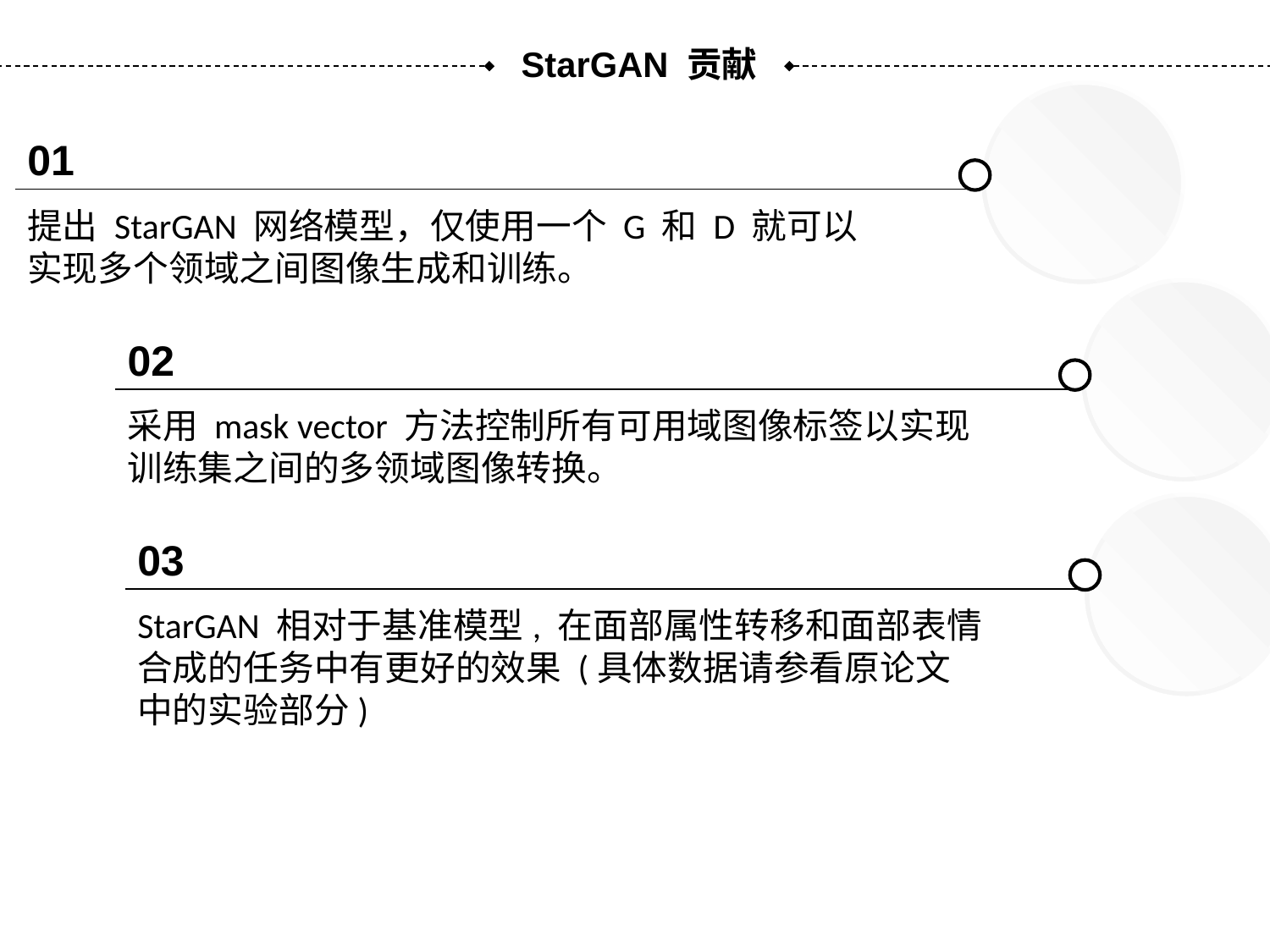

StarGAN 贡献

01

提出 StarGAN 网络模型，仅使用一个 G 和 D 就可以实现多个领域之间图像生成和训练。

02

采用 mask vector 方法控制所有可用域图像标签以实现训练集之间的多领域图像转换。

03

StarGAN 相对于基准模型, 在面部属性转移和面部表情合成的任务中有更好的效果 (具体数据请参看原论文中的实验部分)